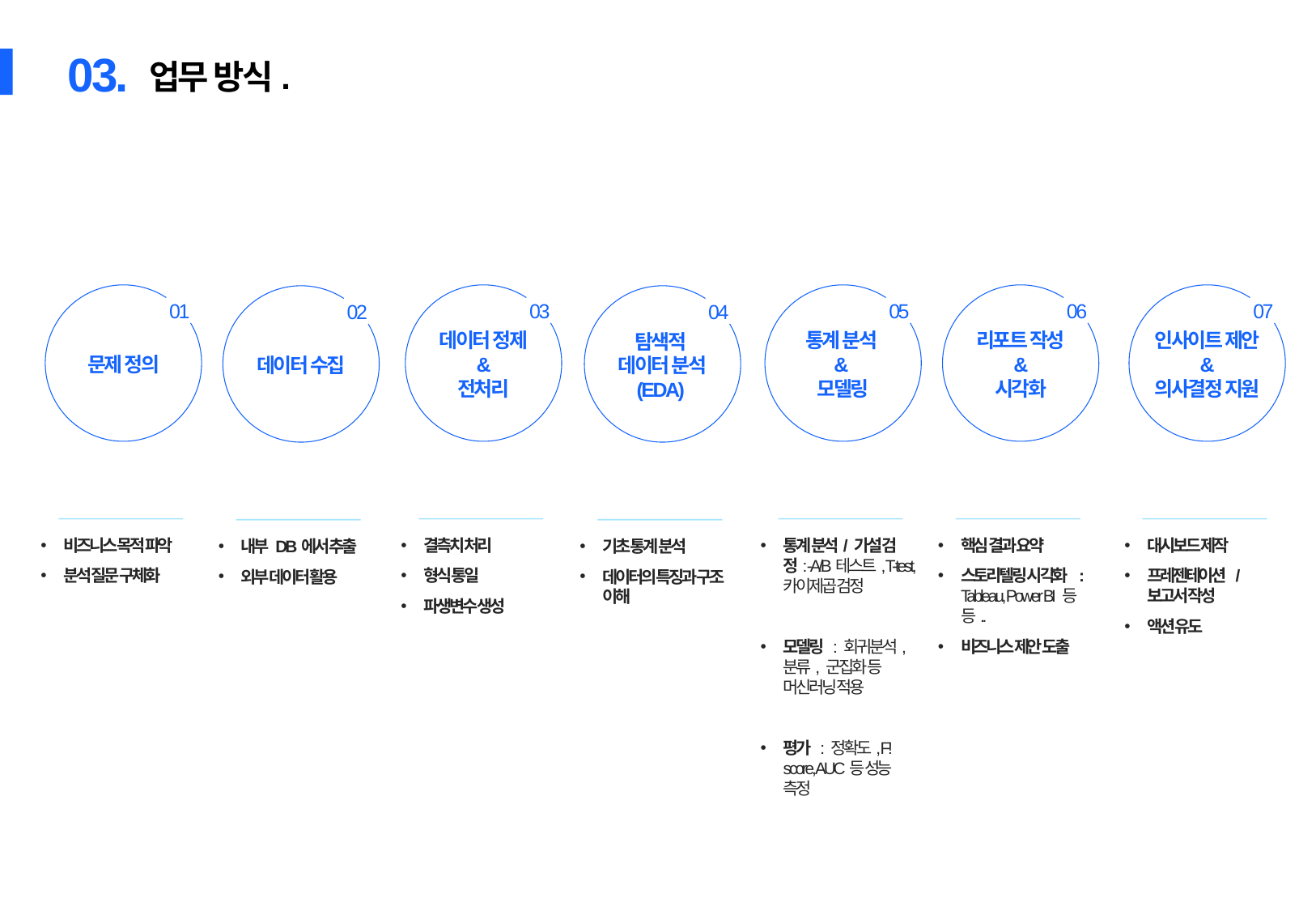

03.
업무 방식.

문제 정의
01
비즈니스 목적 파악
분석 질문 구체화

데이터 정제
&
전처리
03
결측치 처리
형식 통일
파생변수 생성

통계 분석
&
모델링
05
통계 분석/ 가설 검정: -A/B테스트, T-test, 카이제곱 검정

모델링 : 회귀분석, 분류, 군집화 등 머신러닝 적용

평가 : 정확도, F! score, AUC등 성능 측정

리포트 작성
&
시각화
06
핵심 결과 요약
스토리텔링 시각화  : Tableau, Power BI 등등..
비즈니스 제안 도출

인사이트 제안
&
의사결정 지원
07
대시보드 제작
프레젠테이션 / 보고서 작성
액션 유도

데이터 수집
02
내부 DB에서 추출
외부 데이터 활용

탐색적
데이터 분석
(EDA)
04
기초 통계 분석
데이터의 특징과 구조 이해